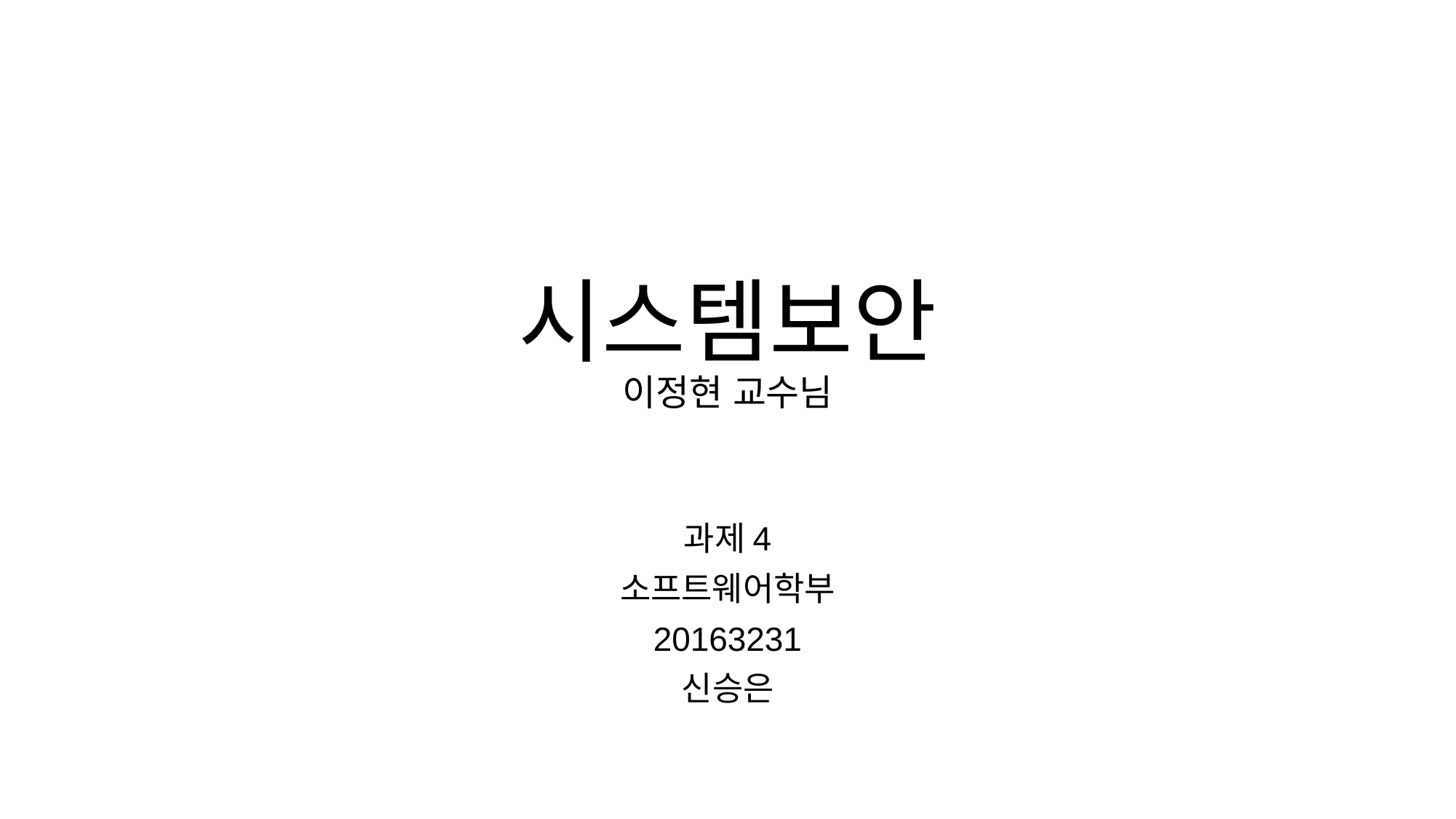

# 시스템보안 이정현 교수님
과제4
소프트웨어학부
20163231
신승은